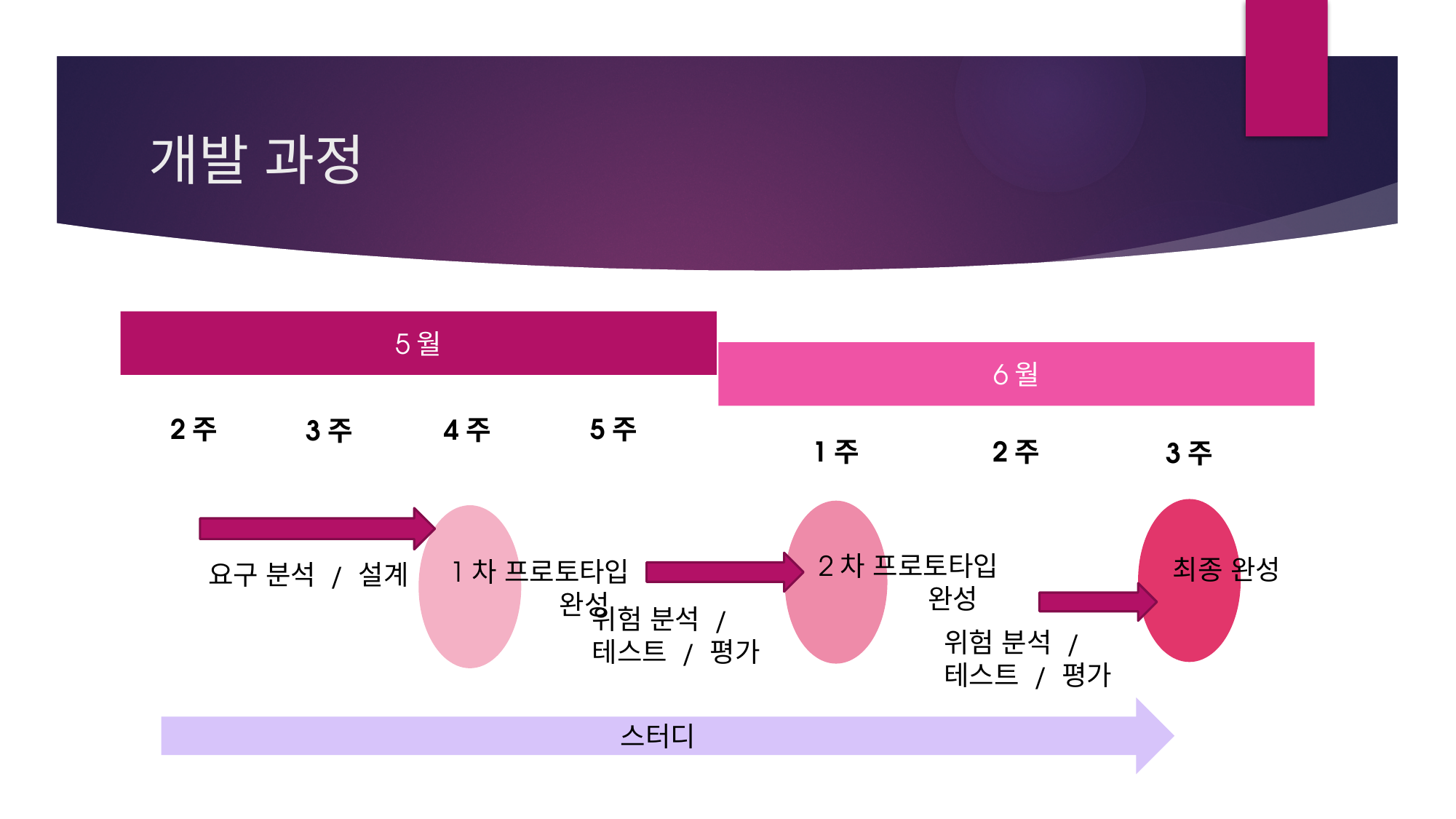

# 개발 과정
5월
6월
2주
5주
4주
3주
1주
2주
3주

2차 프로토타입
	완성
최종 완성
1차 프로토타입
	완성
요구 분석 / 설계

위험 분석 /
테스트 / 평가
위험 분석 /
테스트 / 평가
스터디